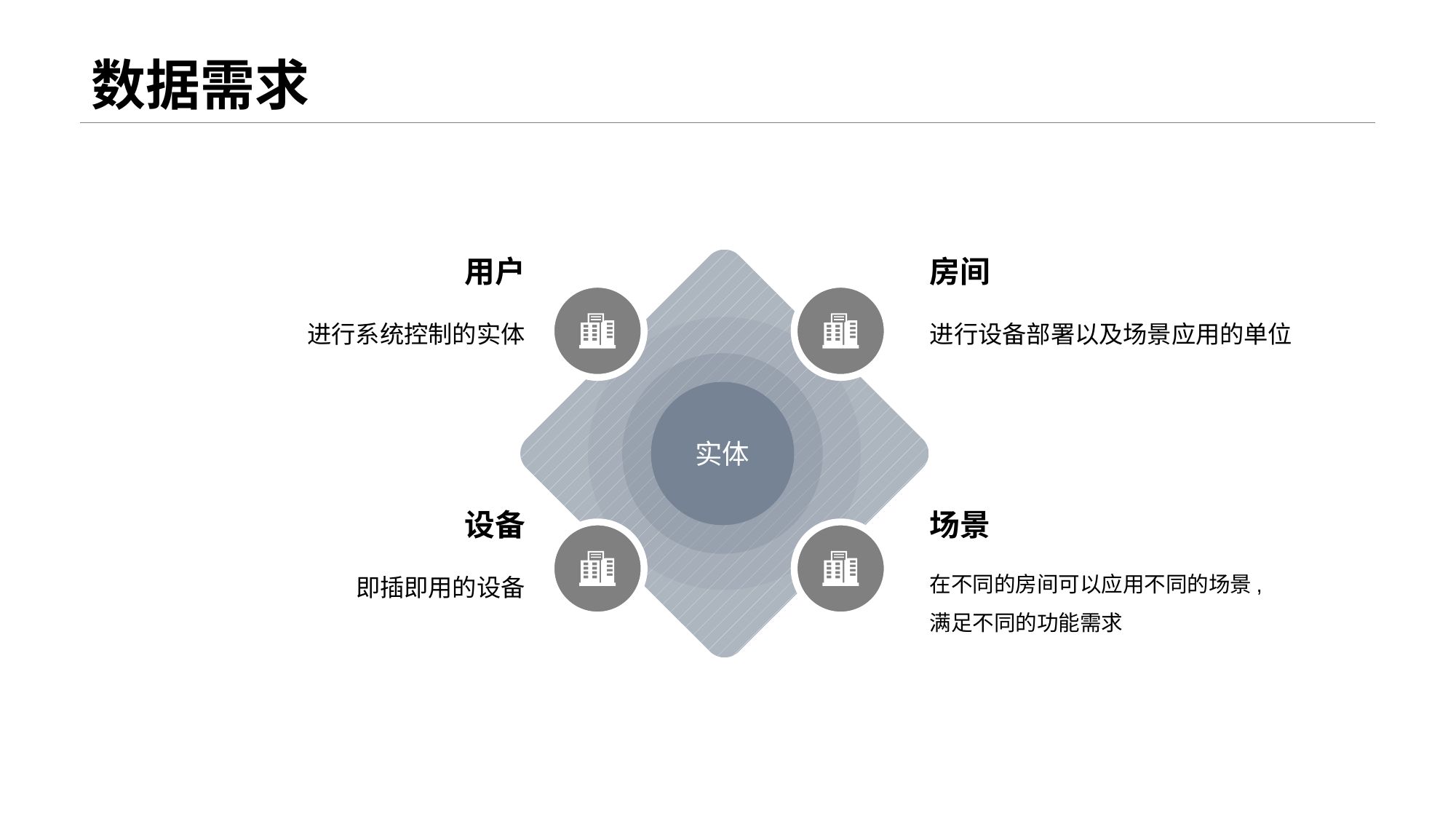

# 数据需求
用户
进行系统控制的实体
房间
进行设备部署以及场景应用的单位

实体
设备
即插即用的设备
场景
在不同的房间可以应用不同的场景,
满足不同的功能需求